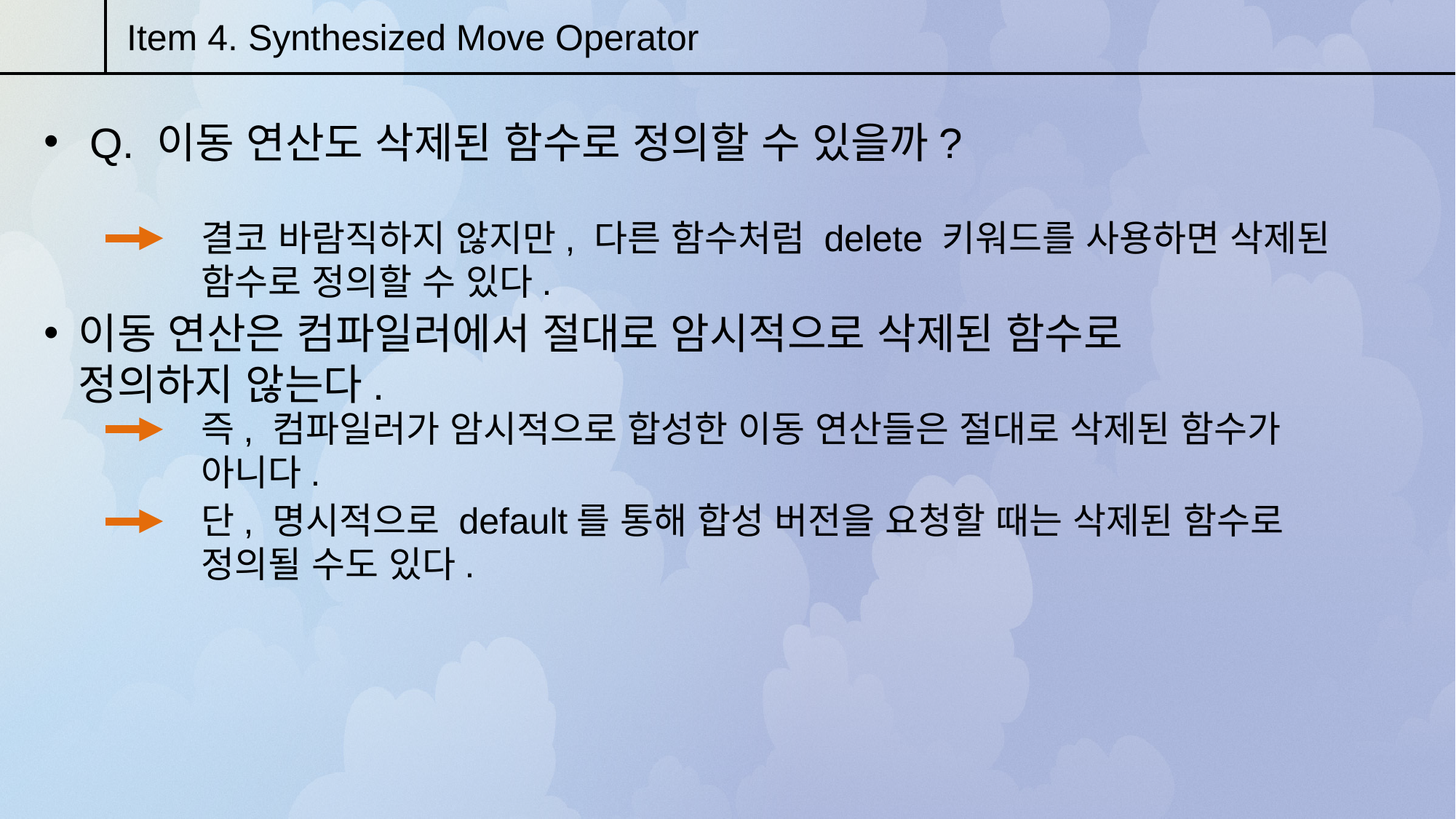

Item 4. Synthesized Move Operator
 Q. 이동 연산도 삭제된 함수로 정의할 수 있을까?
결코 바람직하지 않지만, 다른 함수처럼 delete 키워드를 사용하면 삭제된 함수로 정의할 수 있다.
이동 연산은 컴파일러에서 절대로 암시적으로 삭제된 함수로 정의하지 않는다.
즉, 컴파일러가 암시적으로 합성한 이동 연산들은 절대로 삭제된 함수가 아니다.
단, 명시적으로 default를 통해 합성 버전을 요청할 때는 삭제된 함수로 정의될 수도 있다.